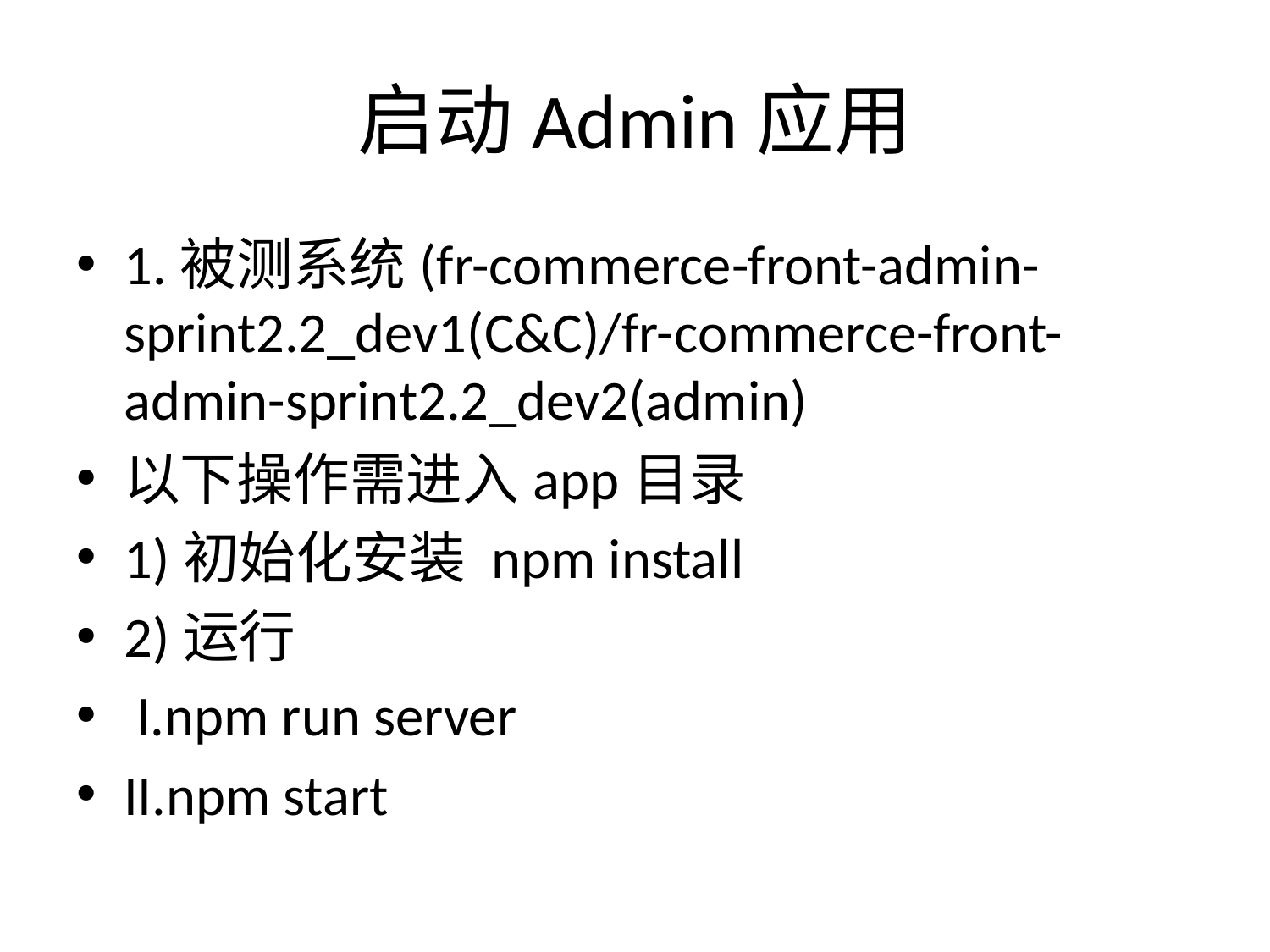

# 启动Admin应用
1.被测系统(fr-commerce-front-admin-sprint2.2_dev1(C&C)/fr-commerce-front-admin-sprint2.2_dev2(admin)
以下操作需进入app目录
1)初始化安装 npm install
2)运行
 I.npm run server
II.npm start